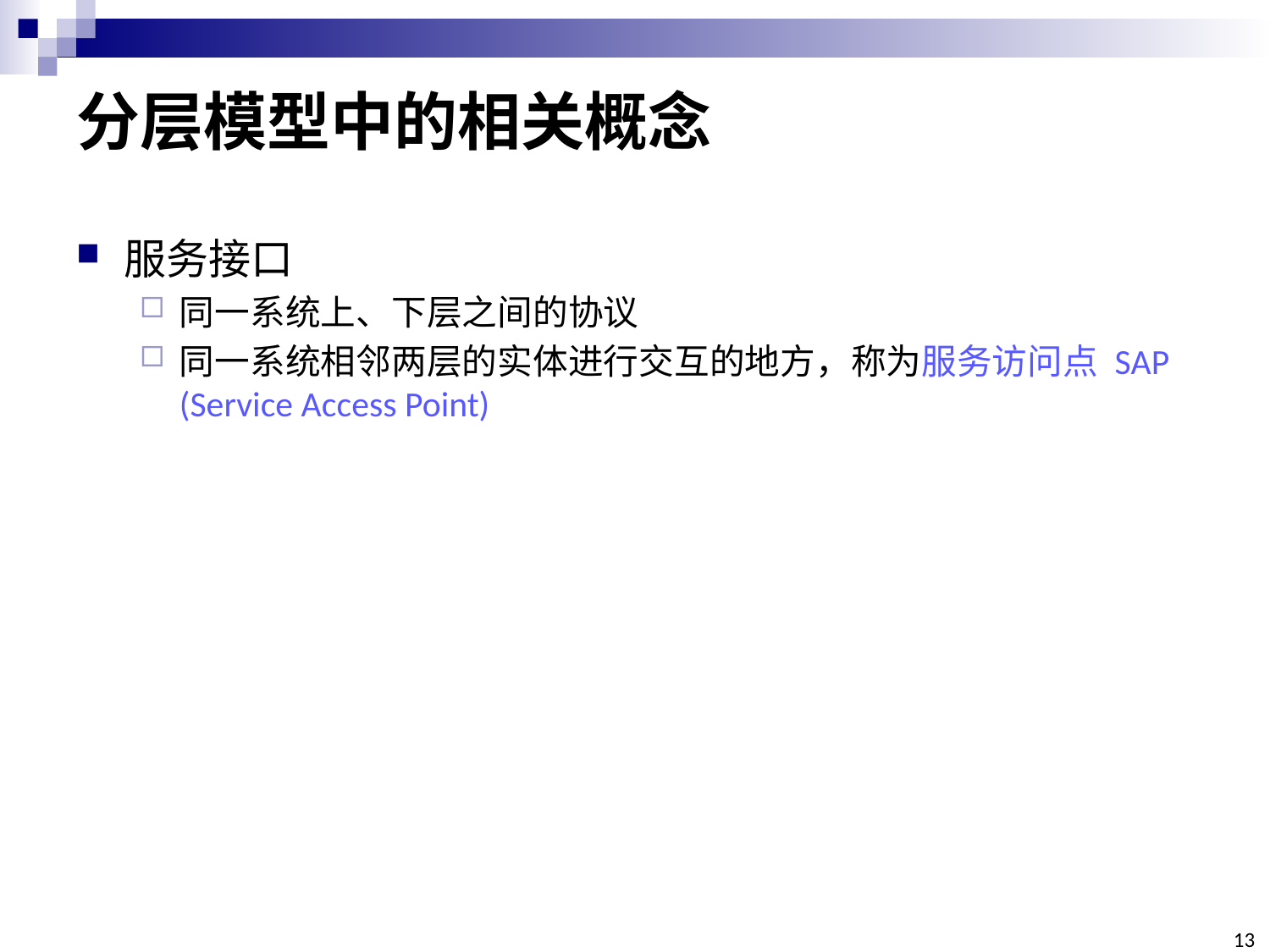

# 分层模型中的相关概念
服务接口
同一系统上、下层之间的协议
同一系统相邻两层的实体进行交互的地方，称为服务访问点 SAP (Service Access Point)
13